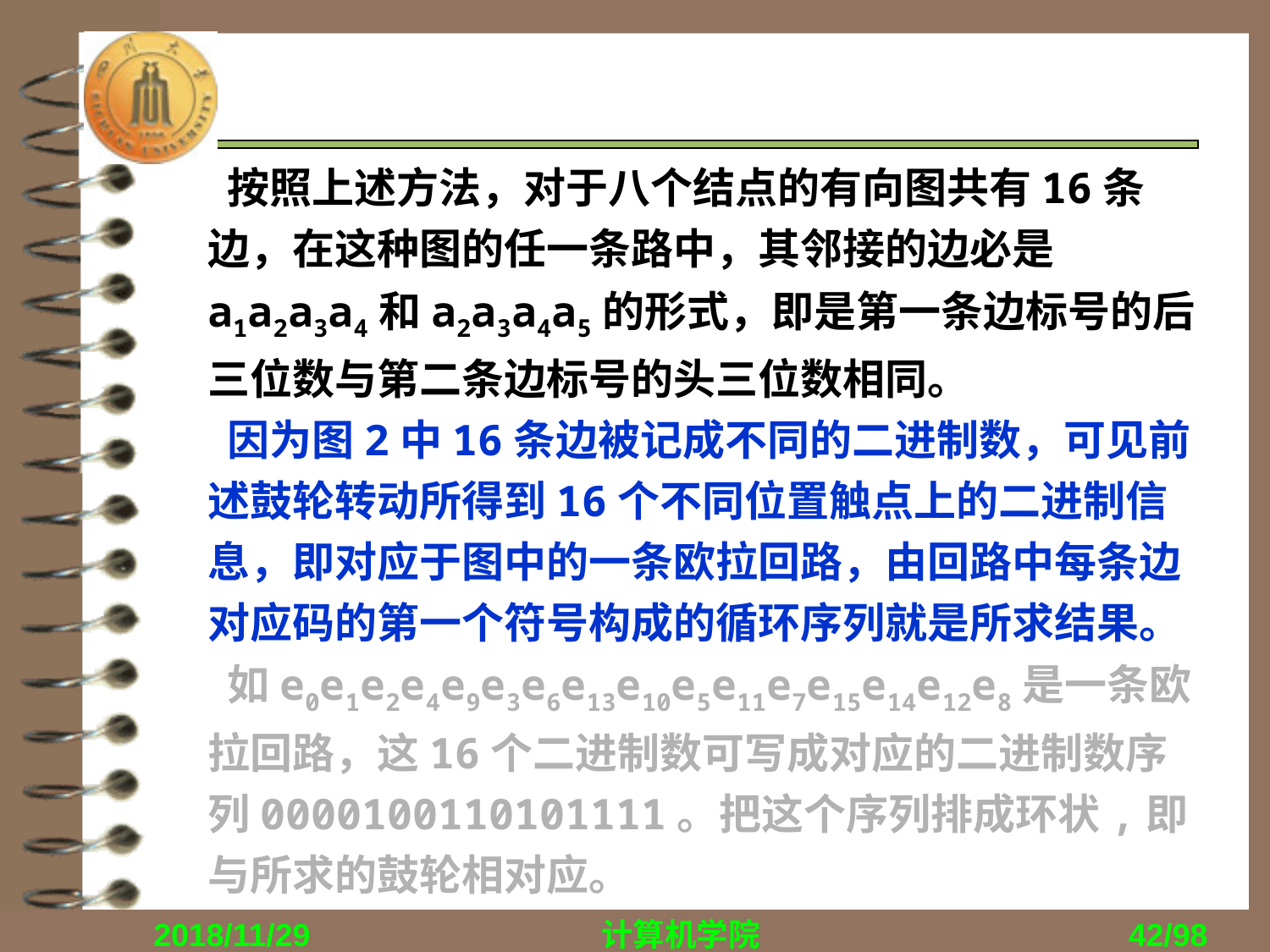

#
      按照上述方法，对于八个结点的有向图共有16条边，在这种图的任一条路中，其邻接的边必是a1a2a3a4和a2a3a4a5的形式，即是第一条边标号的后三位数与第二条边标号的头三位数相同。
      因为图2中16条边被记成不同的二进制数，可见前述鼓轮转动所得到16个不同位置触点上的二进制信息，即对应于图中的一条欧拉回路，由回路中每条边对应码的第一个符号构成的循环序列就是所求结果。
      如e0e1e2e4e9e3e6e13e10e5e11e7e15e14e12e8是一条欧拉回路，这16个二进制数可写成对应的二进制数序列0000100110101111。把这个序列排成环状,即与所求的鼓轮相对应。
2018/11/29
计算机学院
42/98